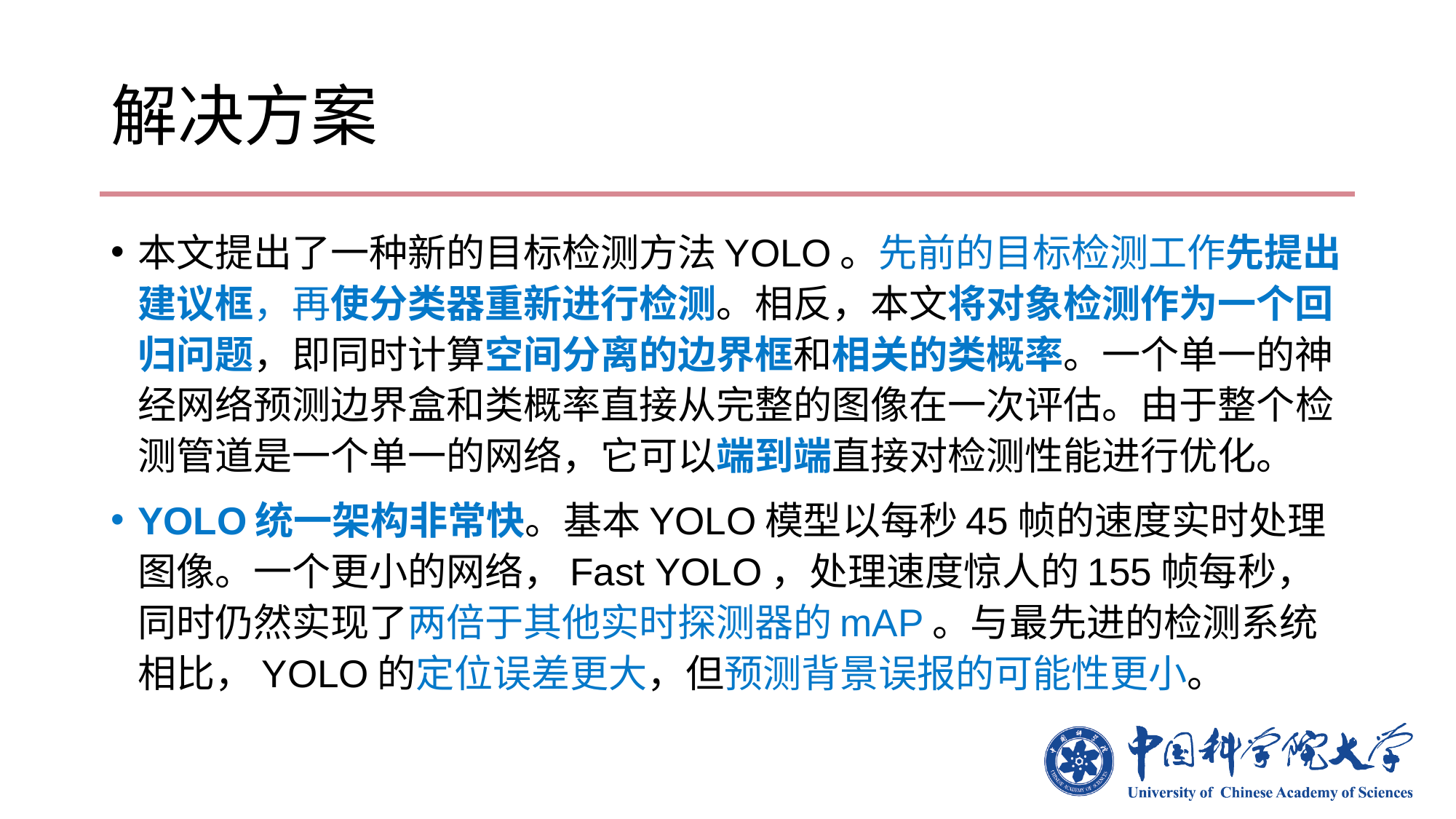

# 解决方案
本文提出了一种新的目标检测方法YOLO。先前的目标检测工作先提出建议框，再使分类器重新进行检测。相反，本文将对象检测作为一个回归问题，即同时计算空间分离的边界框和相关的类概率。一个单一的神经网络预测边界盒和类概率直接从完整的图像在一次评估。由于整个检测管道是一个单一的网络，它可以端到端直接对检测性能进行优化。
YOLO统一架构非常快。基本YOLO模型以每秒45帧的速度实时处理图像。一个更小的网络，Fast YOLO，处理速度惊人的155帧每秒，同时仍然实现了两倍于其他实时探测器的mAP。与最先进的检测系统相比，YOLO的定位误差更大，但预测背景误报的可能性更小。